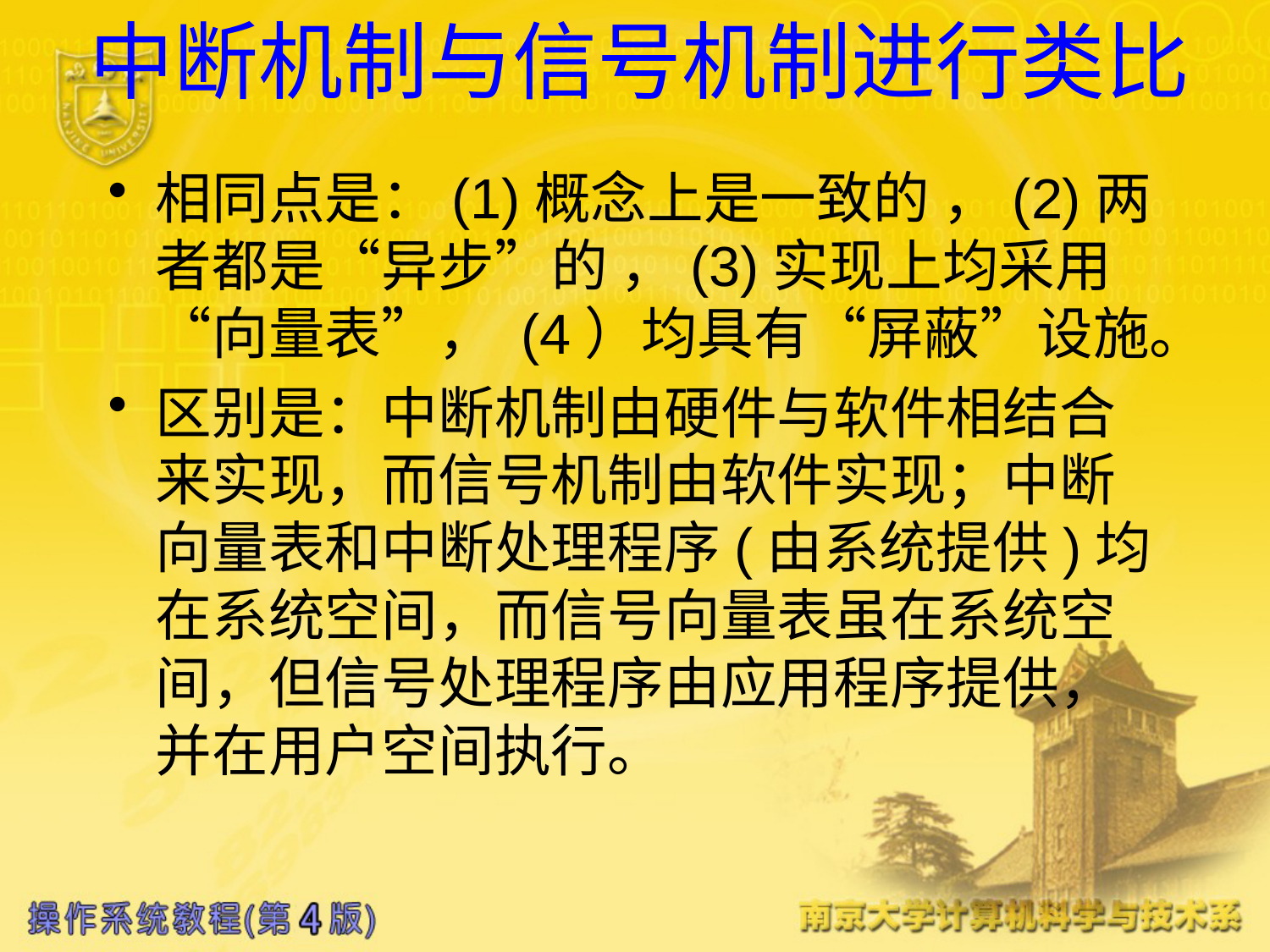

# 中断机制与信号机制进行类比
相同点是：(1)概念上是一致的 ，(2)两者都是“异步”的 ，(3)实现上均采用“向量表”， (4）均具有“屏蔽”设施。
区别是：中断机制由硬件与软件相结合来实现，而信号机制由软件实现；中断向量表和中断处理程序(由系统提供)均在系统空间，而信号向量表虽在系统空间，但信号处理程序由应用程序提供，并在用户空间执行。